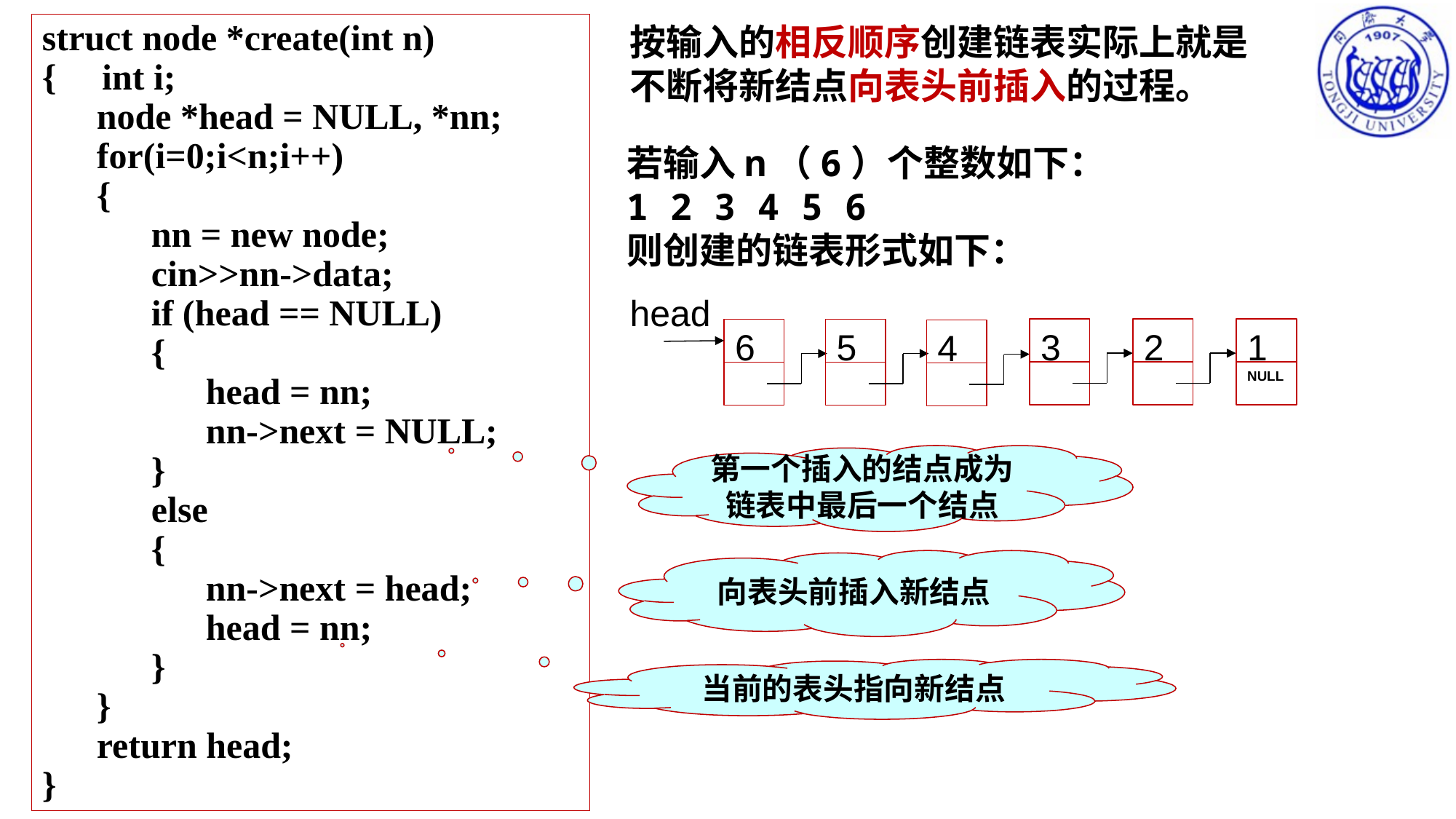

struct node *create(int n)
{     int i;
      node *head = NULL, *nn;
for(i=0;i<n;i++)
{
nn = new node;
cin>>nn->data;
if (head == NULL)
{
head = nn;
nn->next = NULL;
}
else
{
nn->next = head;
head = nn;
}
}
return head;
}
按输入的相反顺序创建链表实际上就是不断将新结点向表头前插入的过程。
若输入n（6）个整数如下：
1 2 3 4 5 6
则创建的链表形式如下：
head
3
2
1
6
5
4

NULL

第一个插入的结点成为链表中最后一个结点
向表头前插入新结点
当前的表头指向新结点